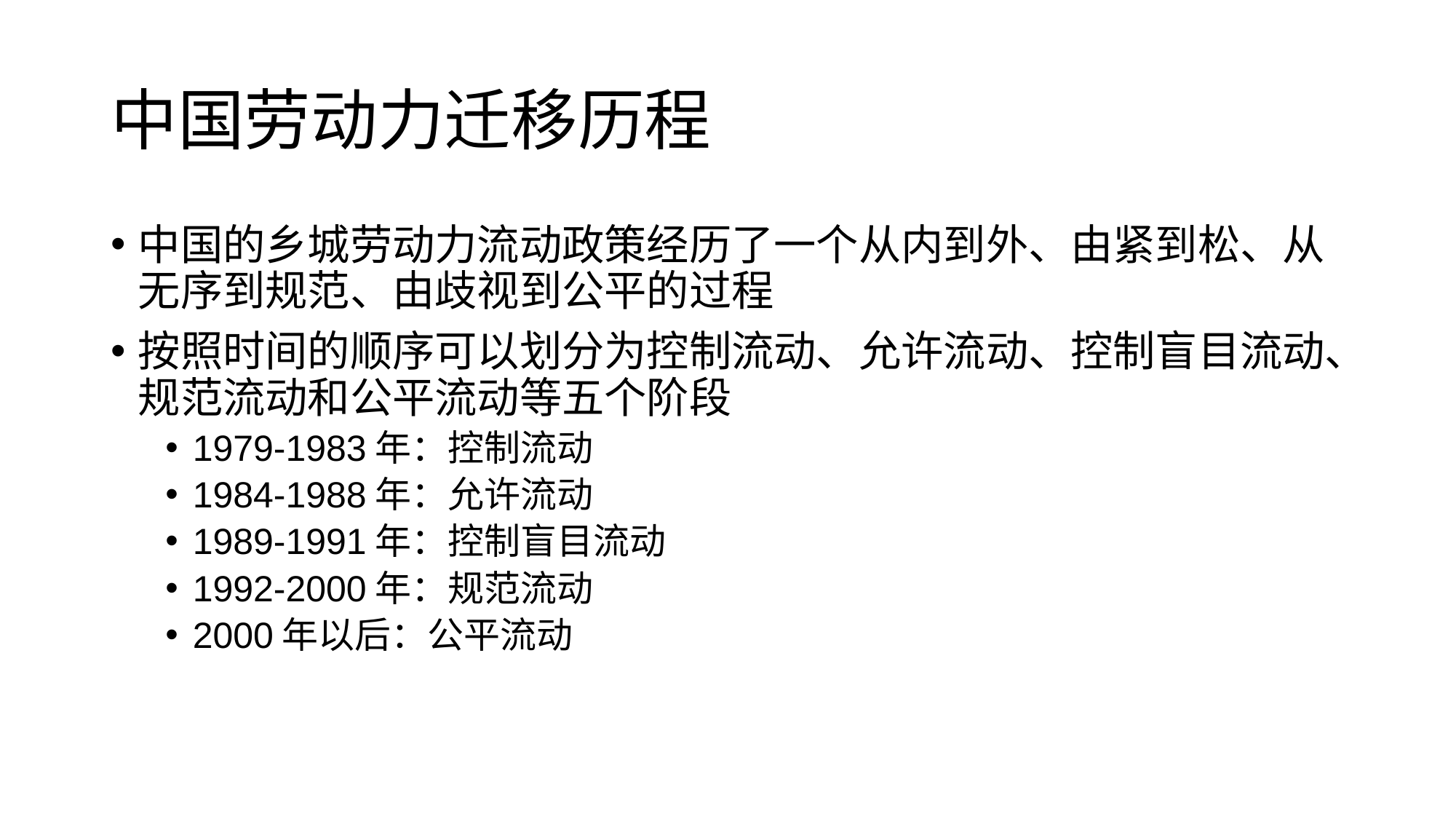

# 中国劳动力迁移历程
中国的乡城劳动力流动政策经历了一个从内到外、由紧到松、从无序到规范、由歧视到公平的过程
按照时间的顺序可以划分为控制流动、允许流动、控制盲目流动、规范流动和公平流动等五个阶段
1979-1983年：控制流动
1984-1988年：允许流动
1989-1991年：控制盲目流动
1992-2000年：规范流动
2000年以后：公平流动